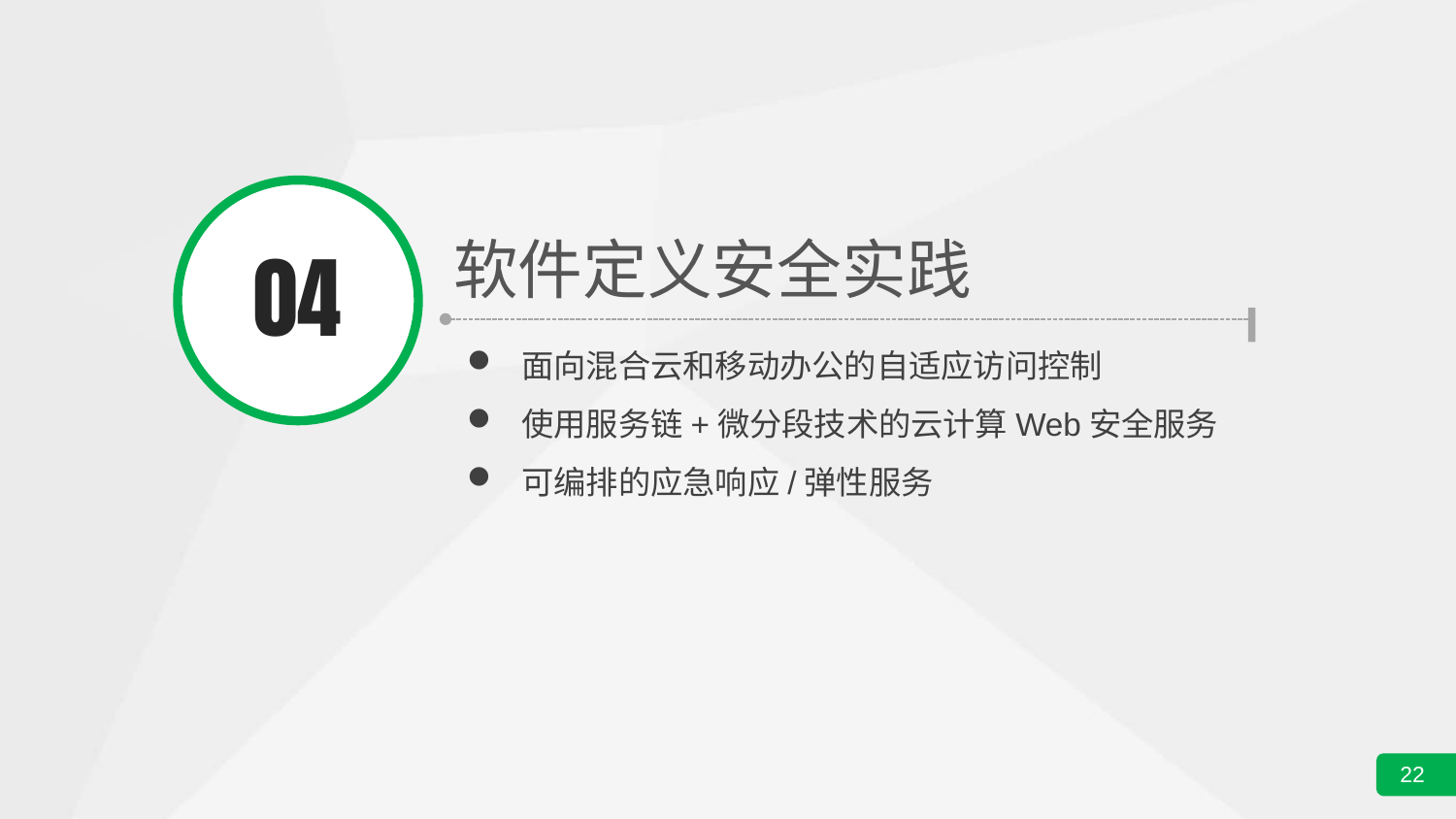

04
软件定义安全实践

面向混合云和移动办公的自适应访问控制
使用服务链+微分段技术的云计算Web安全服务
可编排的应急响应/弹性服务